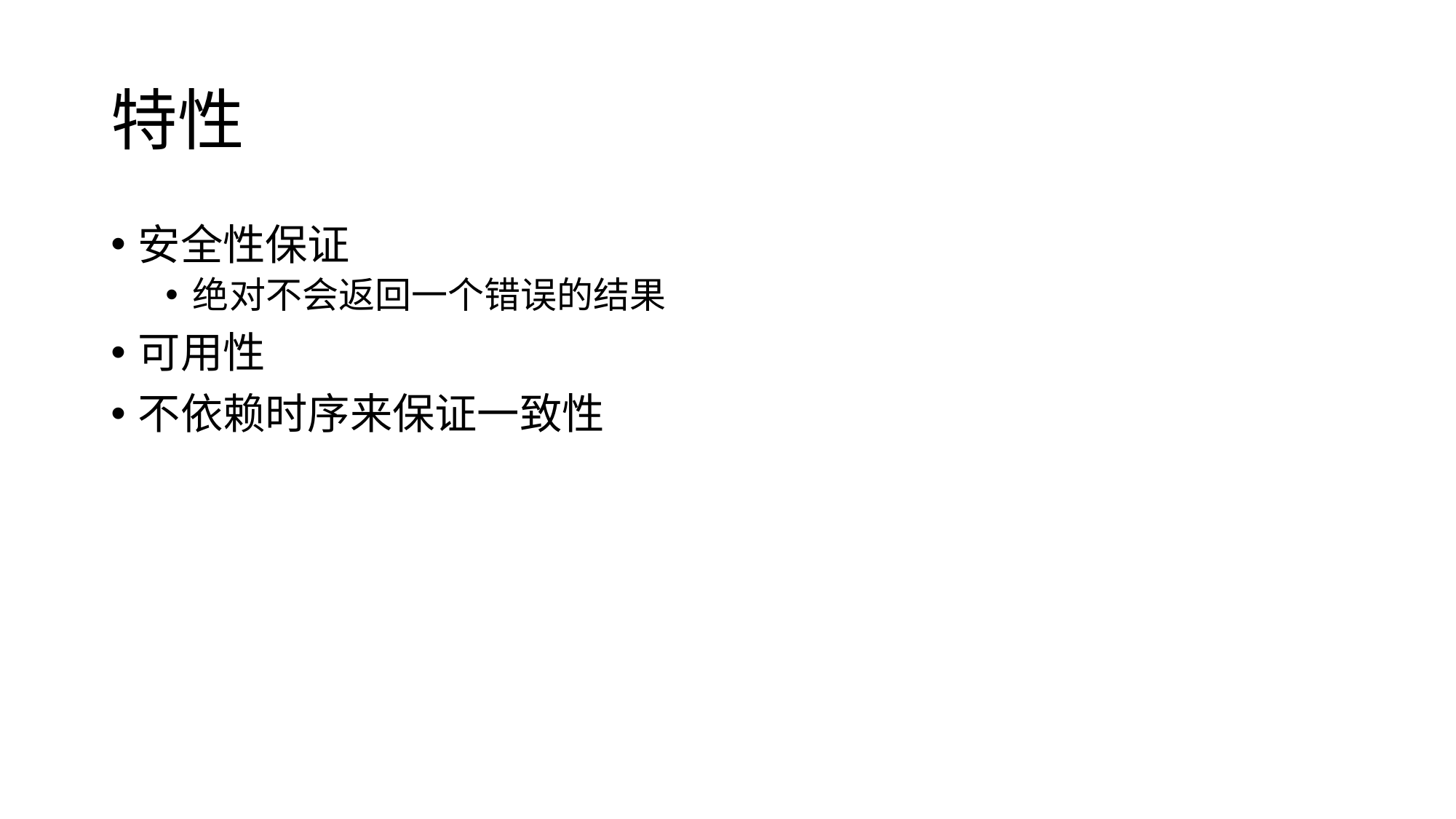

# 特性
安全性保证
绝对不会返回一个错误的结果
可用性
不依赖时序来保证一致性